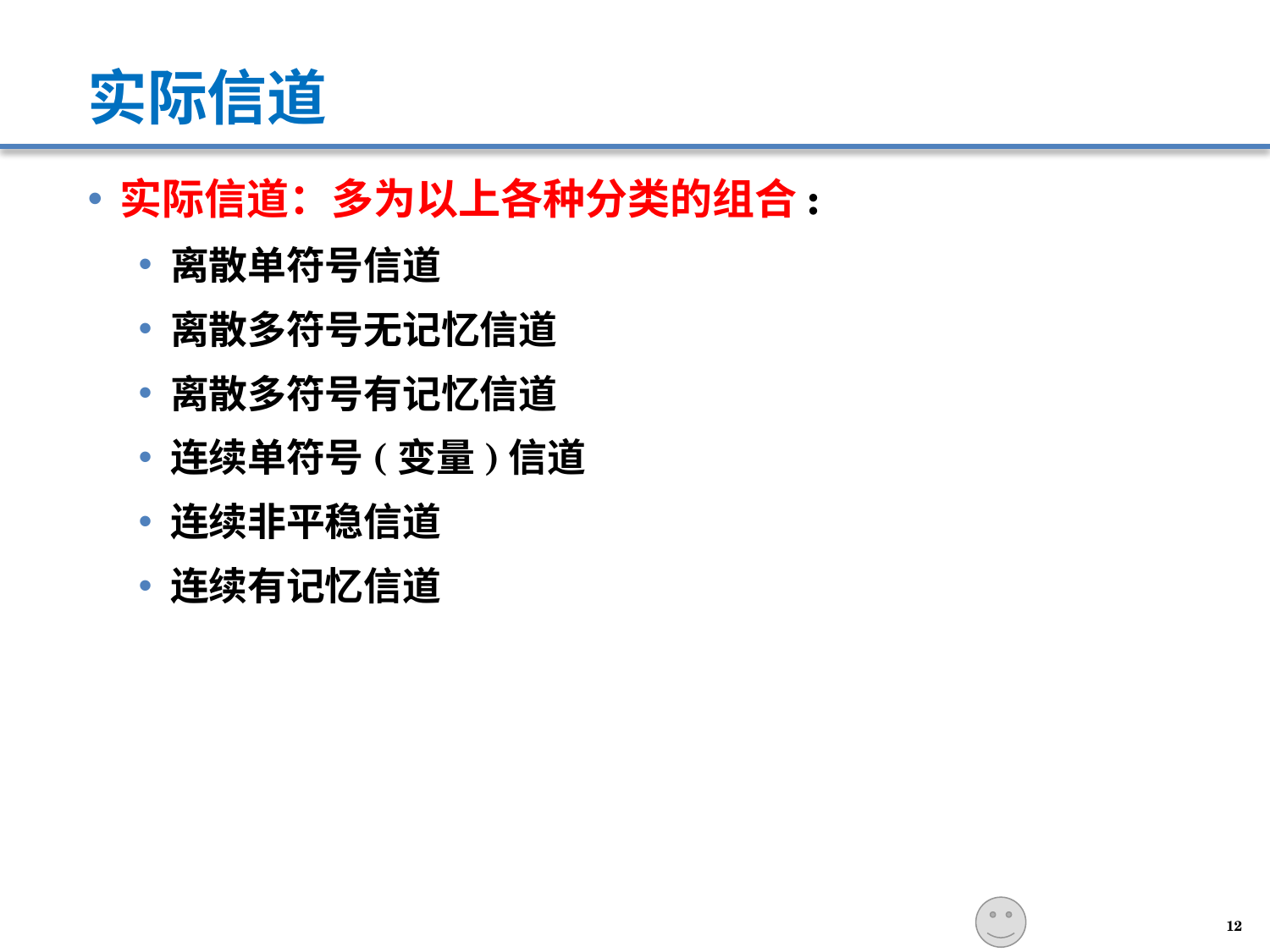

# 实际信道
实际信道：多为以上各种分类的组合:
离散单符号信道
离散多符号无记忆信道
离散多符号有记忆信道
连续单符号(变量)信道
连续非平稳信道
连续有记忆信道

12